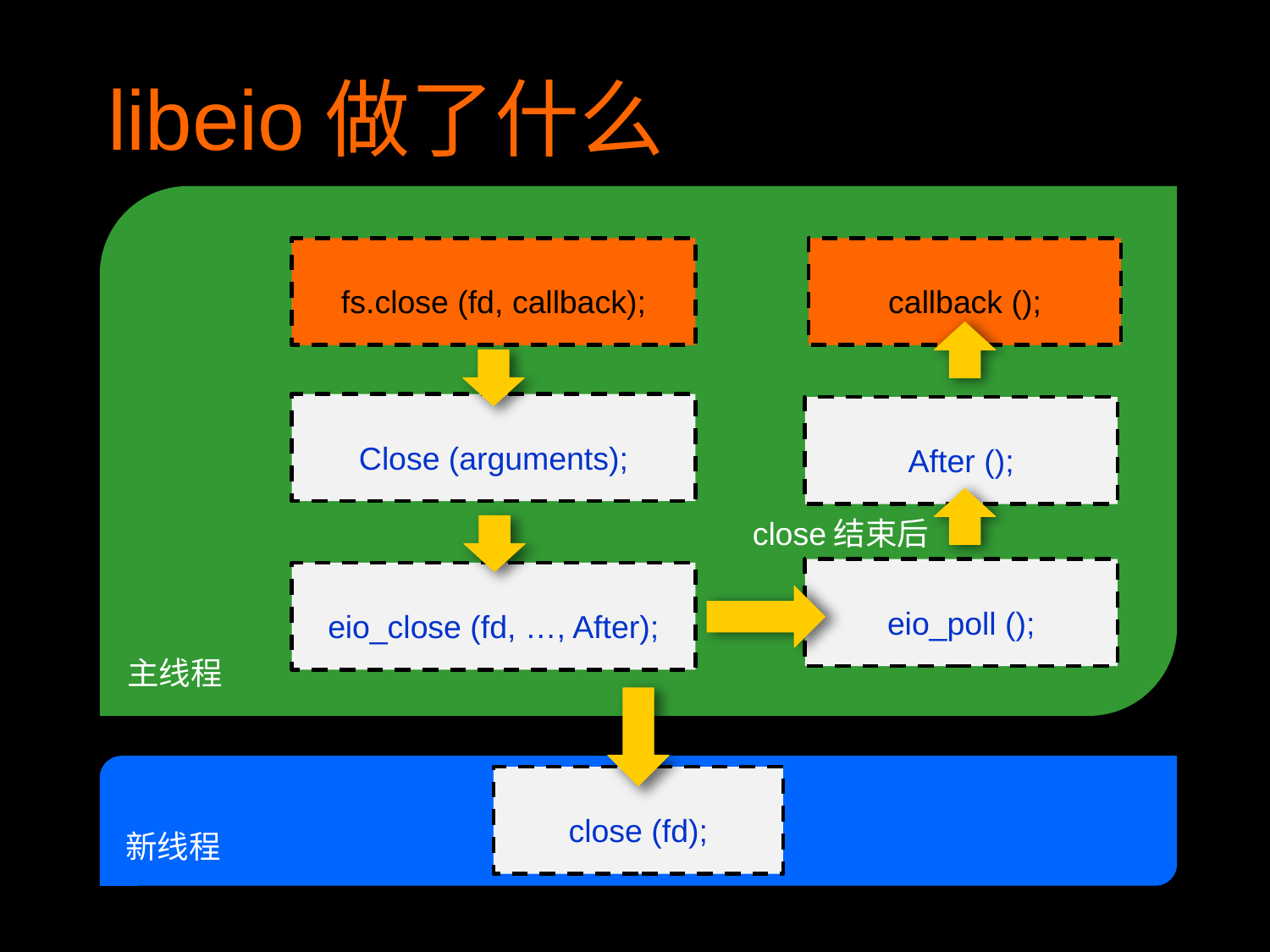

# libeio做了什么

fs.close (fd, callback);
callback ();

Close (arguments);
After ();

close结束后

eio_poll ();
eio_close (fd, …, After);
主线程

close (fd);
新线程